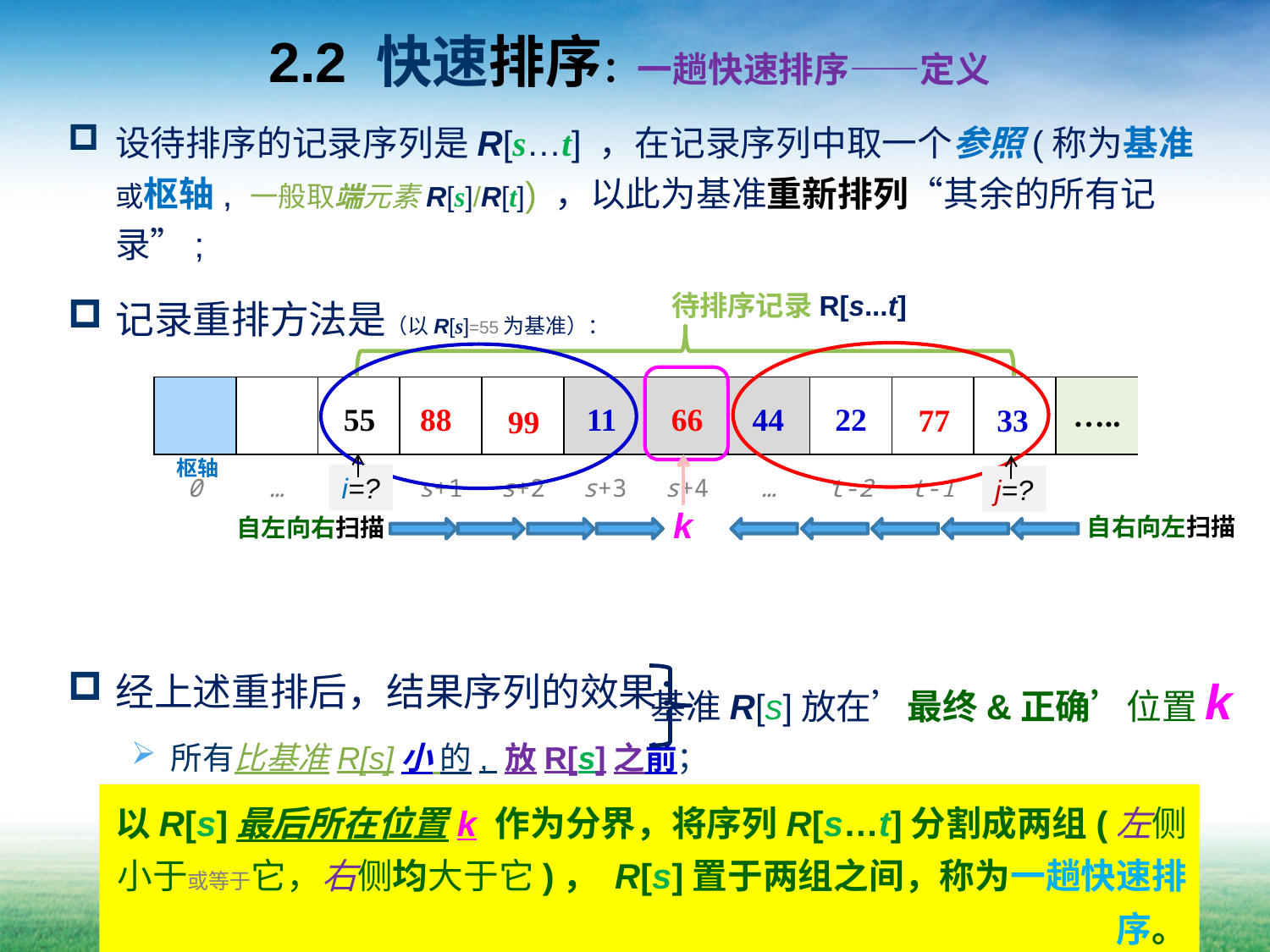

# 2.2 快速排序：一趟快速排序——定义
设待排序的记录序列是R[s…t] ，在记录序列中取一个参照(称为基准或枢轴, 一般取端元素R[s]/R[t]) ，以此为基准重新排列“其余的所有记录”;
记录重排方法是（以R[s]=55为基准）：

经上述重排后，结果序列的效果：
所有比基准R[s]小 的, 放R[s]之前；
所有比基准R[s]大 的, 放R[s]之后。

待排序记录R[s...t]

|  |  |  |  |  |  |  |  |  |  |  | ….. |
| --- | --- | --- | --- | --- | --- | --- | --- | --- | --- | --- | --- |
| 0 | … | s | s+1 | s+2 | s+3 | s+4 | … | t-2 | t-1 | t |  |
88
44
55
11
66
22
33
77
99
枢轴
i=?
k
j=?
自右向左扫描
自左向右扫描

基准R[s]放在’最终&正确’位置k

以R[s]最后所在位置k 作为分界，将序列R[s…t]分割成两组(左侧小于或等于它，右侧均大于它)， R[s]置于两组之间，称为一趟快速排序。